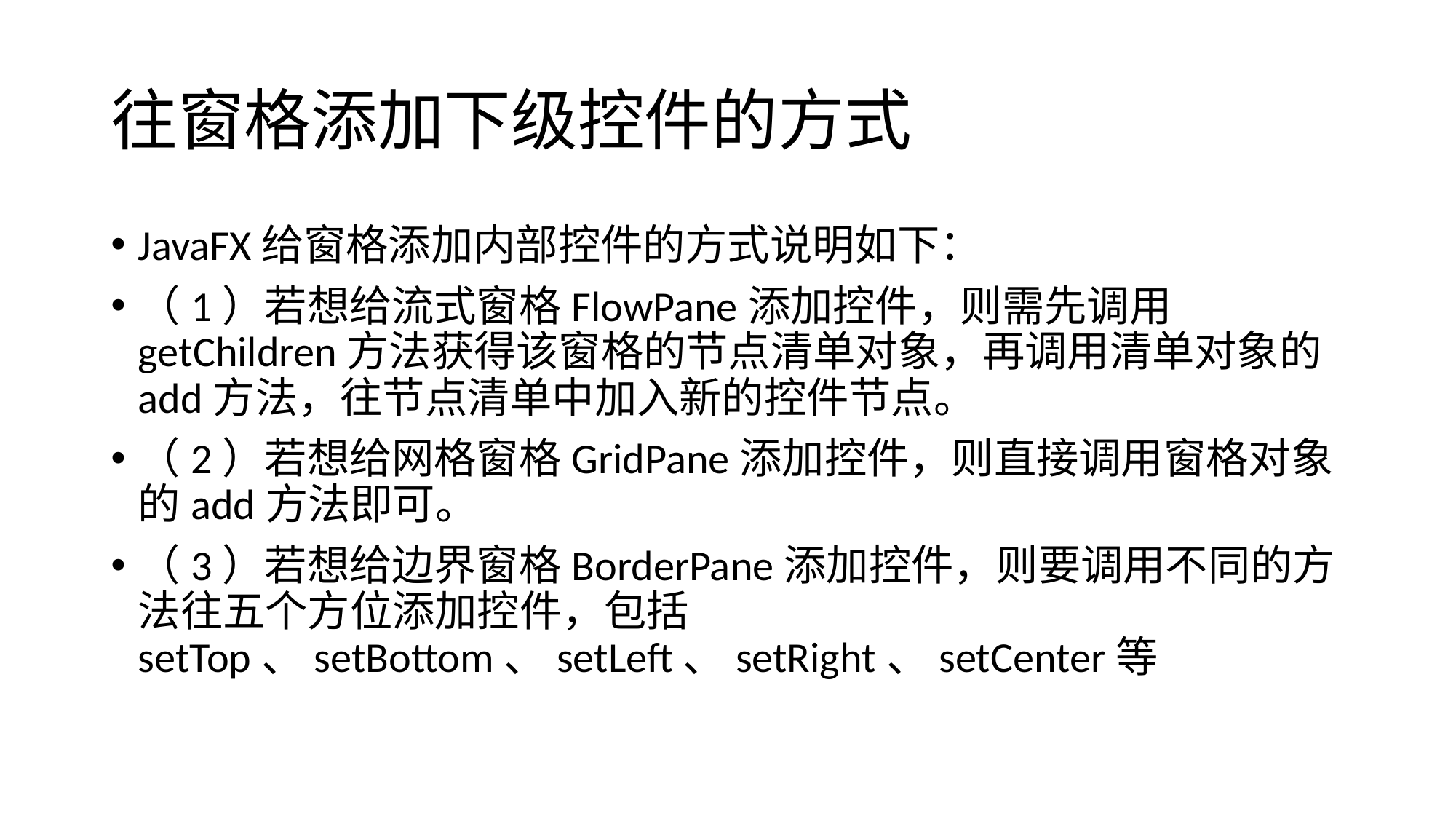

# 往窗格添加下级控件的方式
JavaFX给窗格添加内部控件的方式说明如下：
（1）若想给流式窗格FlowPane添加控件，则需先调用getChildren方法获得该窗格的节点清单对象，再调用清单对象的add方法，往节点清单中加入新的控件节点。
（2）若想给网格窗格GridPane添加控件，则直接调用窗格对象的add方法即可。
（3）若想给边界窗格BorderPane添加控件，则要调用不同的方法往五个方位添加控件，包括setTop、setBottom、setLeft、setRight、setCenter等